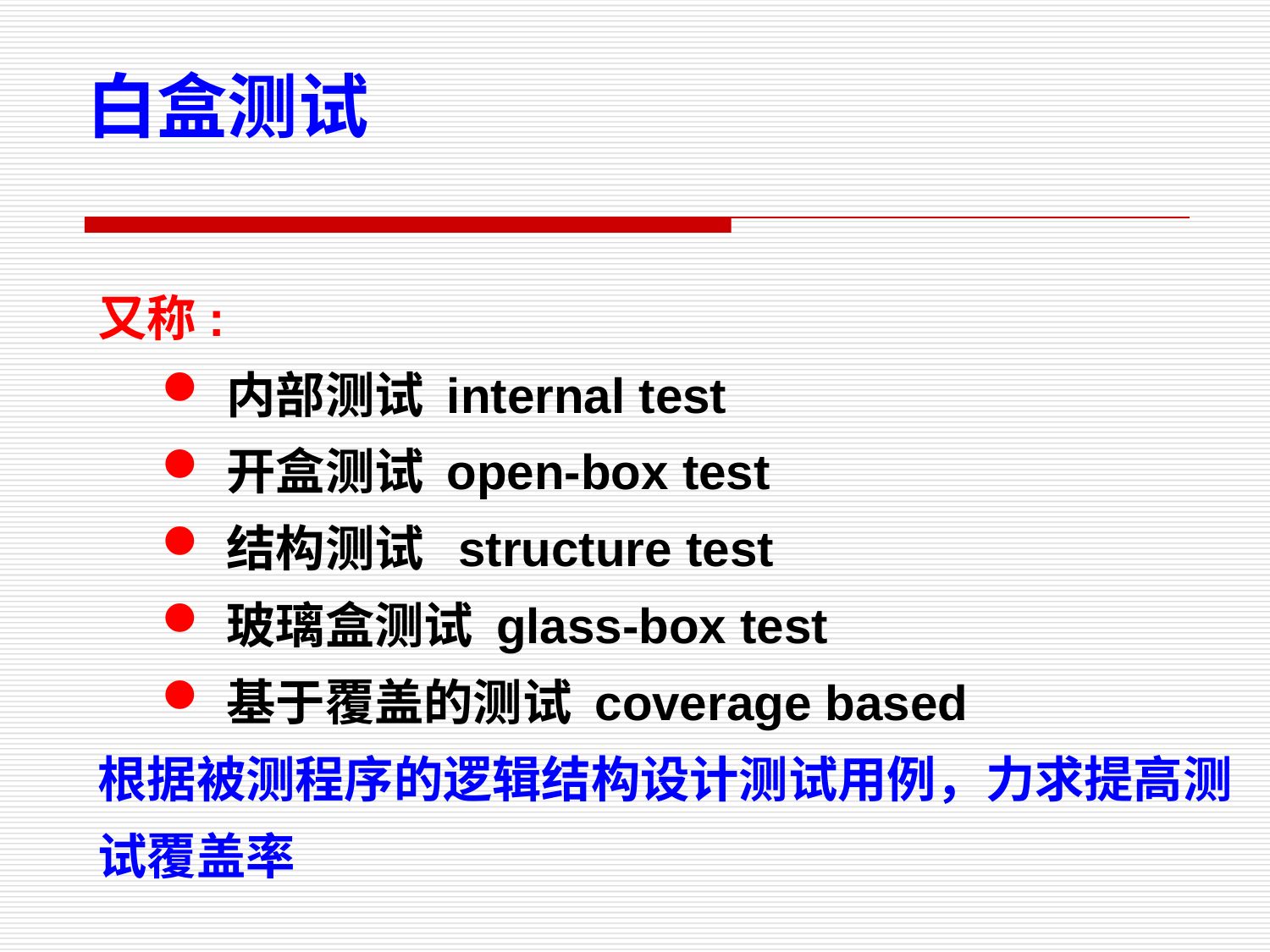

白盒测试
又称:
内部测试 internal test
开盒测试 open-box test
结构测试  structure test
玻璃盒测试 glass-box test
基于覆盖的测试 coverage based
根据被测程序的逻辑结构设计测试用例，力求提高测试覆盖率